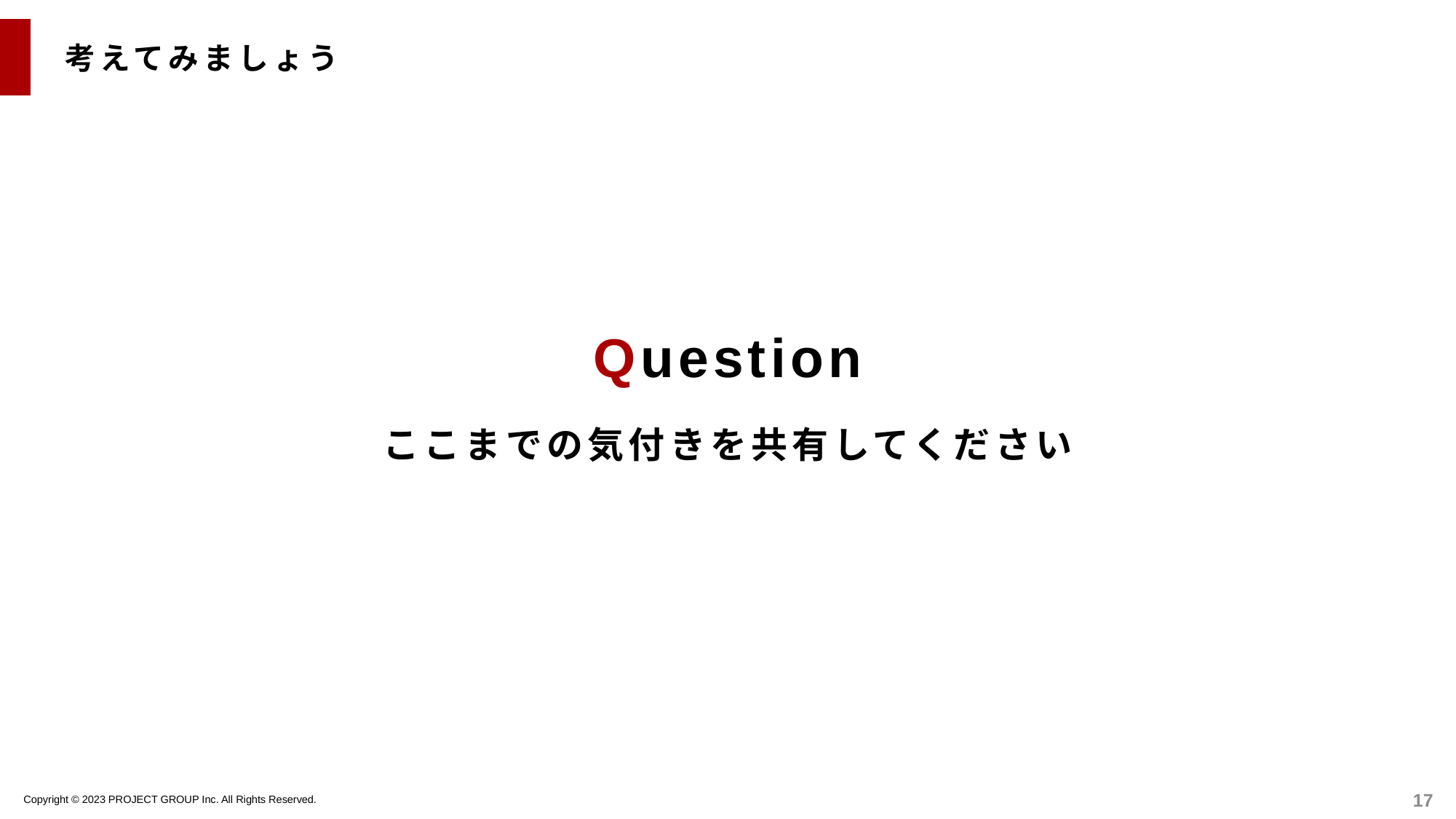

考えてみましょう
Question
ここまでの気付きを共有してください
17
Copyright © 2023 PROJECT GROUP Inc. All Rights Reserved.